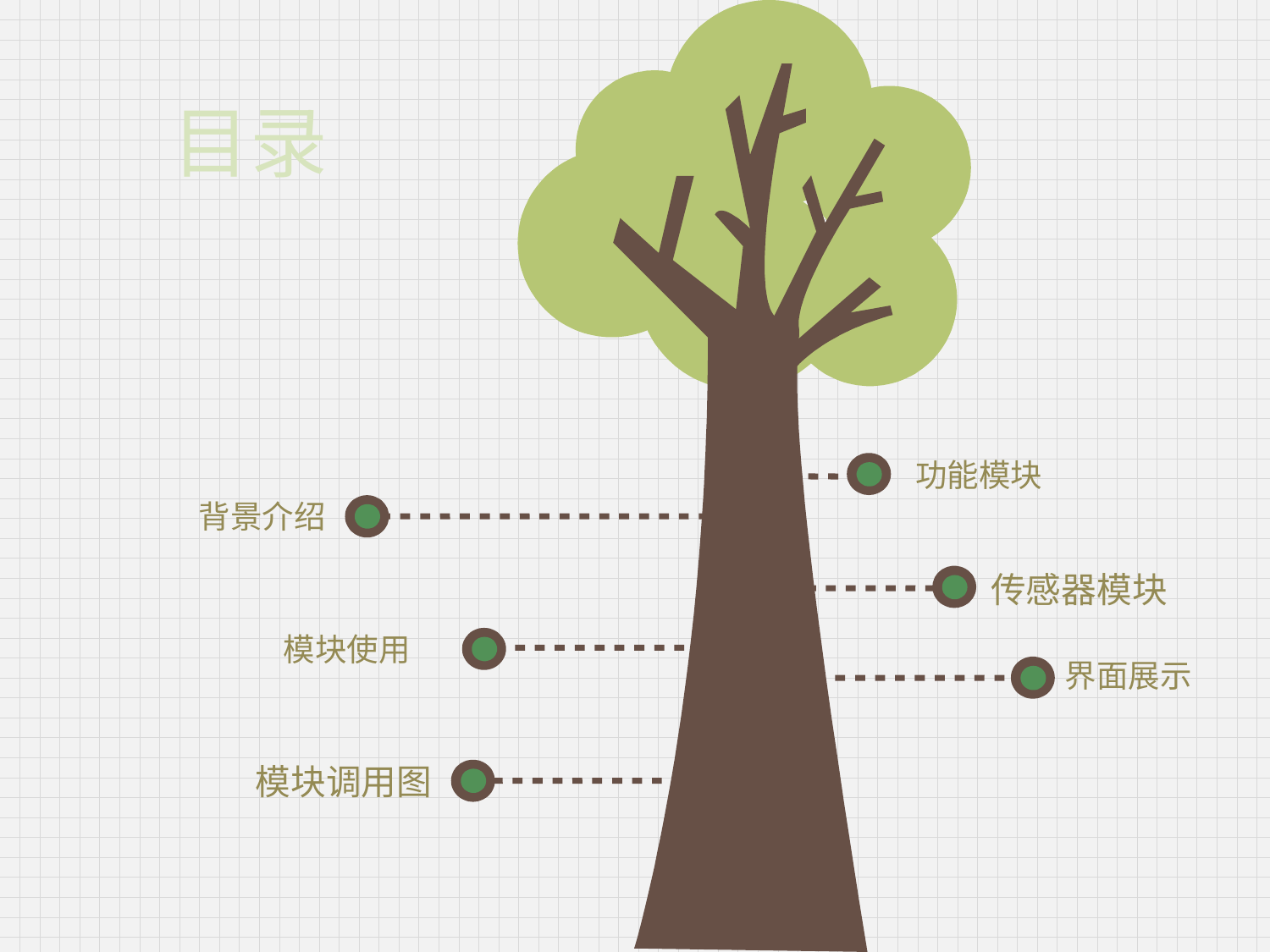

# 目录

功能模块

背景介绍

传感器模块

模块使用
界面展示

模块调用图